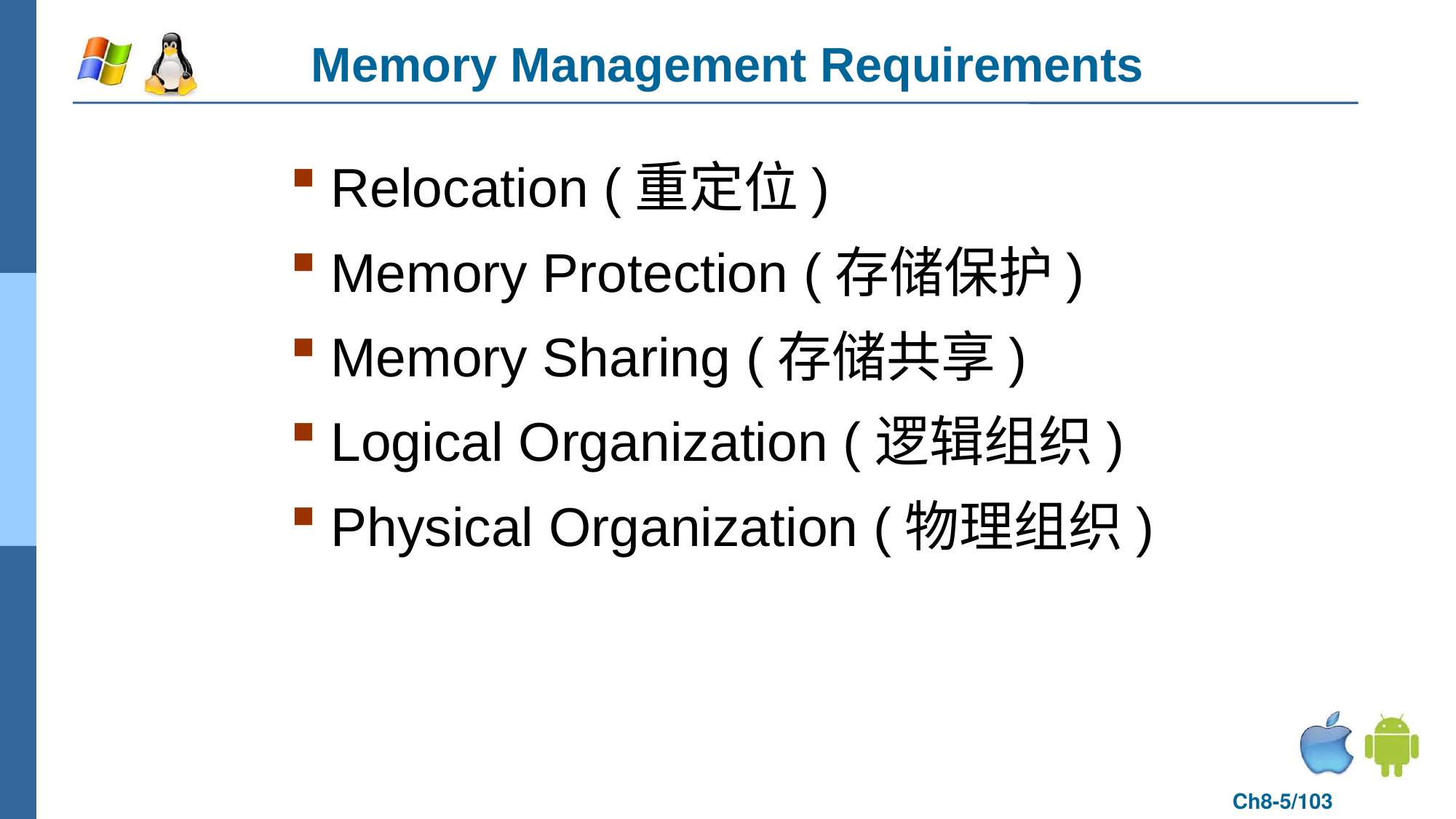

# Memory Management Requirements
Relocation (重定位)
Memory Protection (存储保护)
Memory Sharing (存储共享)
Logical Organization (逻辑组织)
Physical Organization (物理组织)